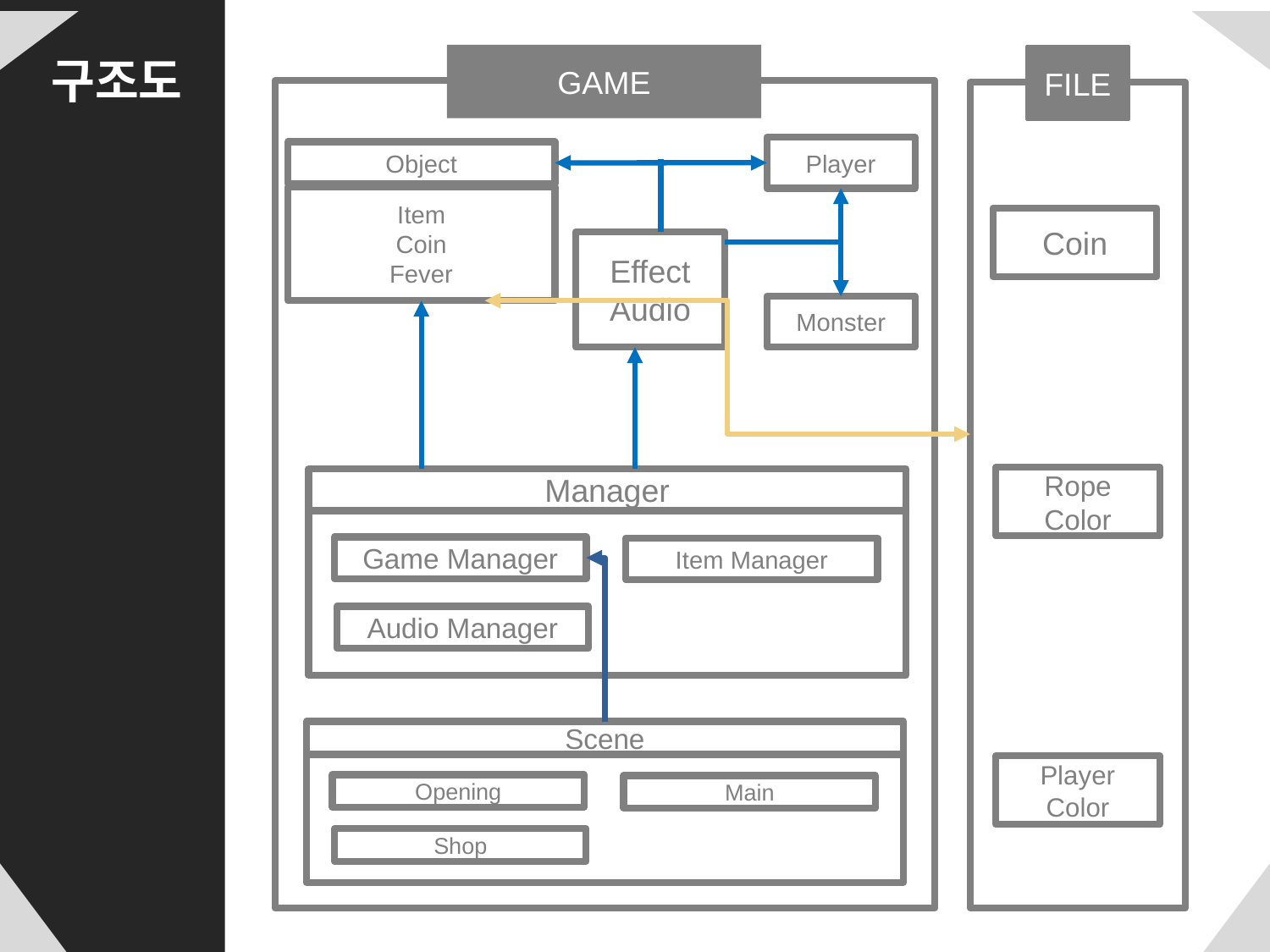

구조도
GAME
FILE

Player
Object
Item
Coin
Fever
Coin
Effect
Audio
Monster
Rope Color
Manager

Game Manager
Item Manager
Audio Manager
Scene

Opening
Main
Shop
Player
Color